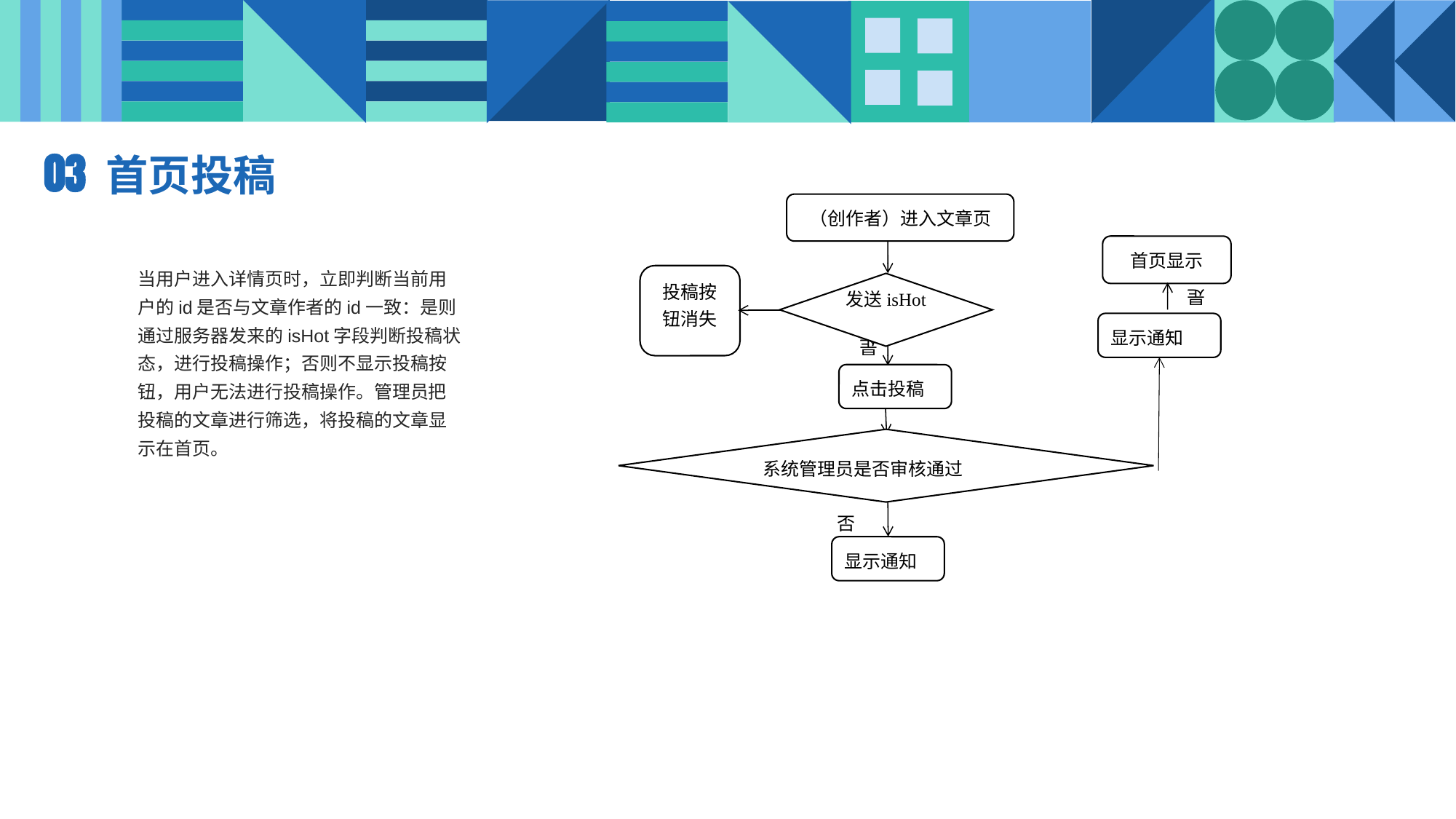

03 首页投稿

（创作者）进入文章页
首页显示
投稿按钮消失
是
显示通知
是
点击投稿
否
显示通知
当用户进入详情页时，立即判断当前用户的id是否与文章作者的id一致：是则通过服务器发来的isHot字段判断投稿状态，进行投稿操作；否则不显示投稿按钮，用户无法进行投稿操作。管理员把投稿的文章进行筛选，将投稿的文章显示在首页。
发送isHot

系统管理员是否审核通过